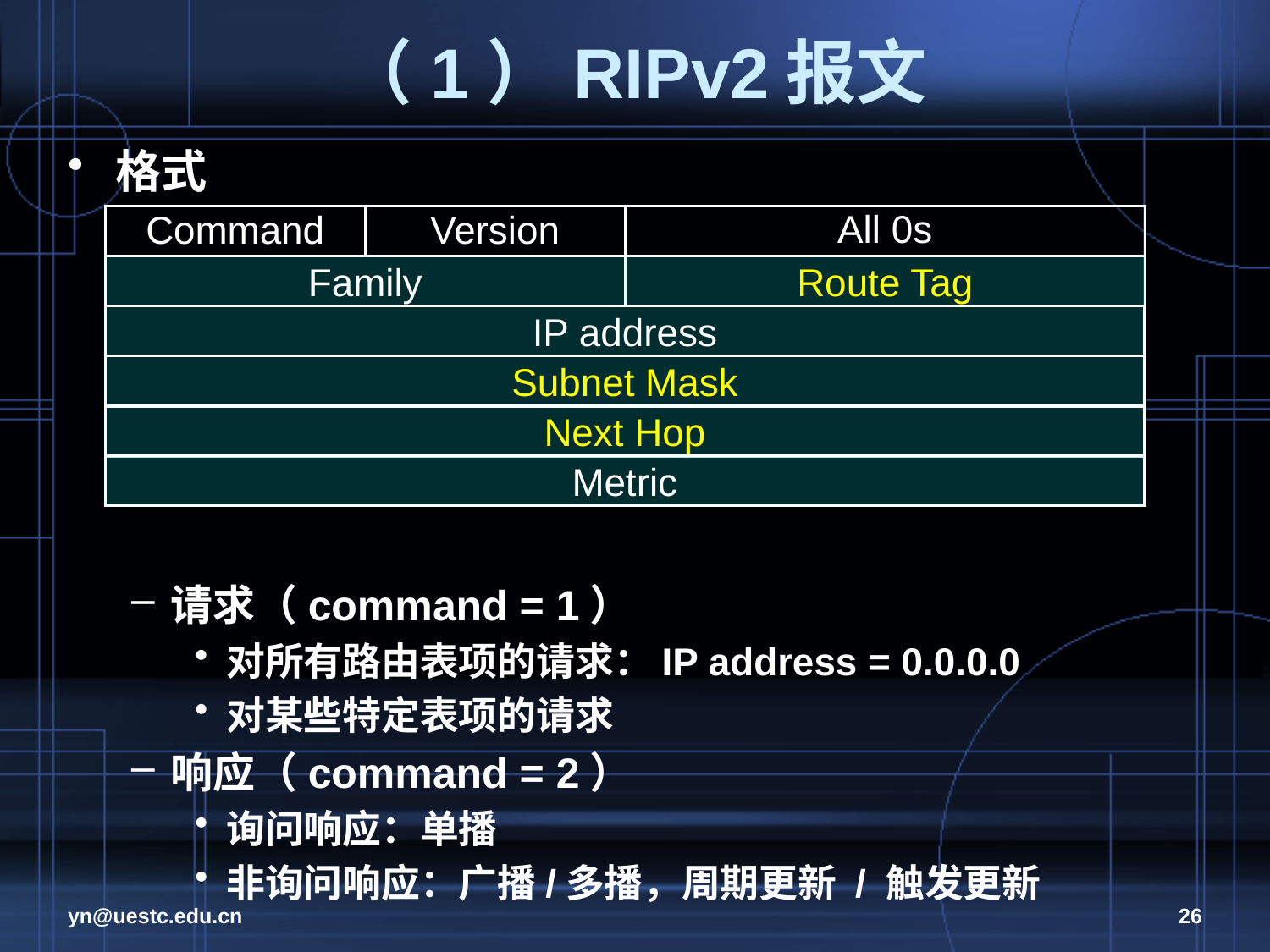

# （1）RIPv2报文
格式

请求（command = 1）
对所有路由表项的请求：IP address = 0.0.0.0
对某些特定表项的请求
响应（command = 2）
询问响应：单播
非询问响应：广播/多播，周期更新 / 触发更新
All 0s
Command
Version
Family
Route Tag
IP address
Subnet Mask
Next Hop
Metric
yn@uestc.edu.cn
26